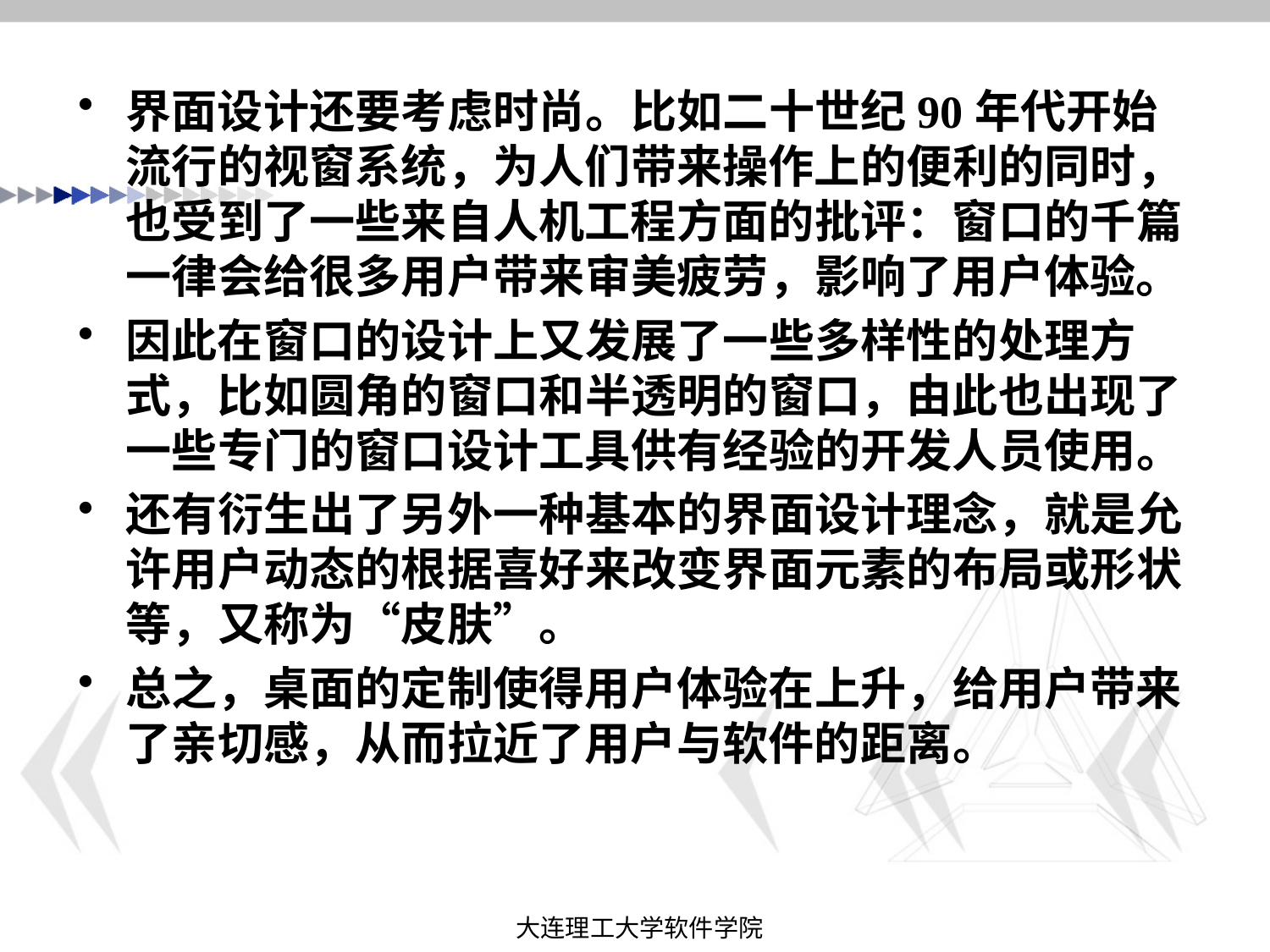

# 界面设计还要考虑时尚。比如二十世纪90年代开始流行的视窗系统，为人们带来操作上的便利的同时，也受到了一些来自人机工程方面的批评：窗口的千篇一律会给很多用户带来审美疲劳，影响了用户体验。
因此在窗口的设计上又发展了一些多样性的处理方式，比如圆角的窗口和半透明的窗口，由此也出现了一些专门的窗口设计工具供有经验的开发人员使用。
还有衍生出了另外一种基本的界面设计理念，就是允许用户动态的根据喜好来改变界面元素的布局或形状等，又称为“皮肤”。
总之，桌面的定制使得用户体验在上升，给用户带来了亲切感，从而拉近了用户与软件的距离。

大连理工大学软件学院
6